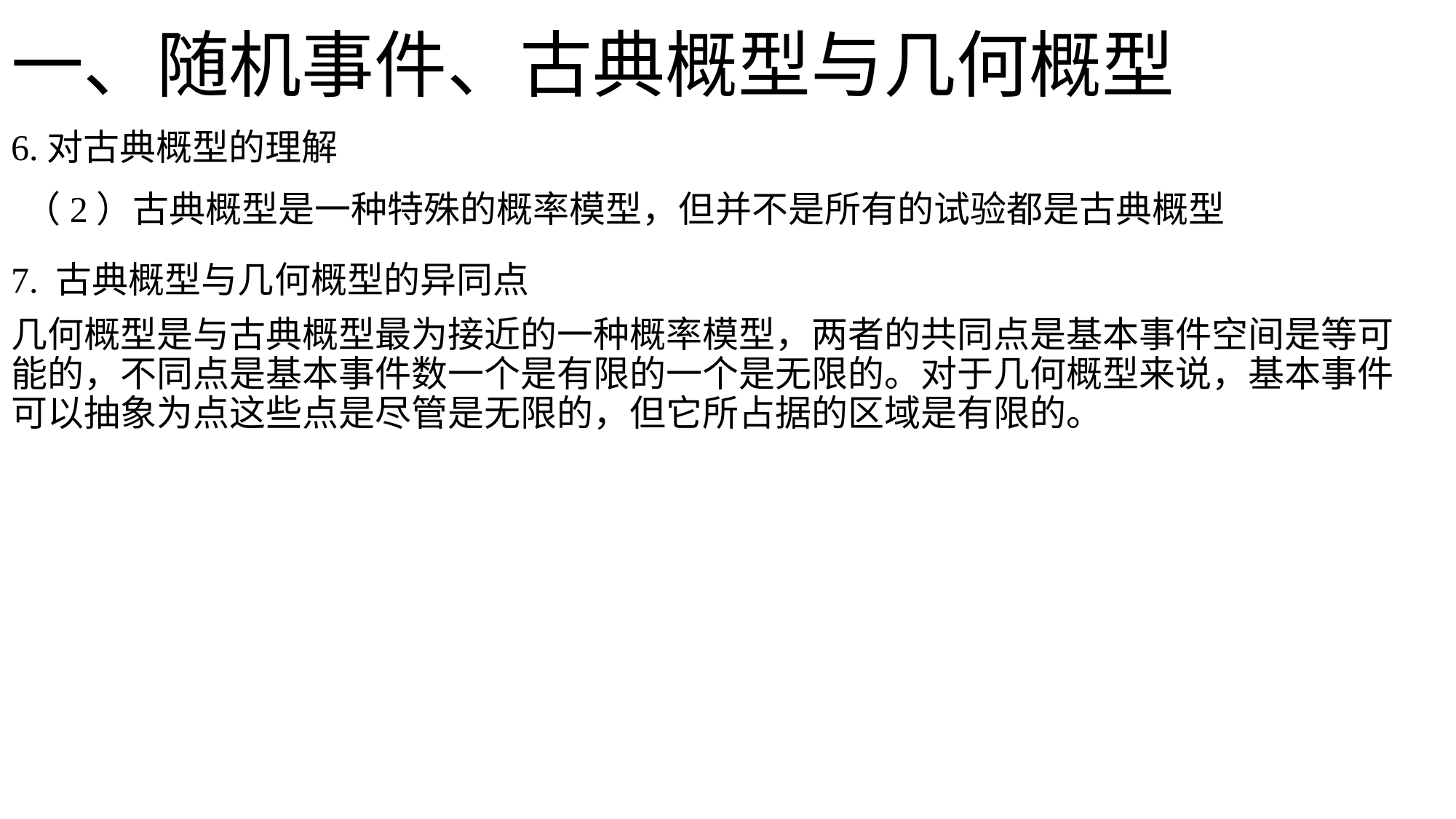

一、随机事件、古典概型与几何概型
6.对古典概型的理解
（2）古典概型是一种特殊的概率模型，但并不是所有的试验都是古典概型
7. 古典概型与几何概型的异同点
几何概型是与古典概型最为接近的一种概率模型，两者的共同点是基本事件空间是等可能的，不同点是基本事件数一个是有限的一个是无限的。对于几何概型来说，基本事件可以抽象为点这些点是尽管是无限的，但它所占据的区域是有限的。